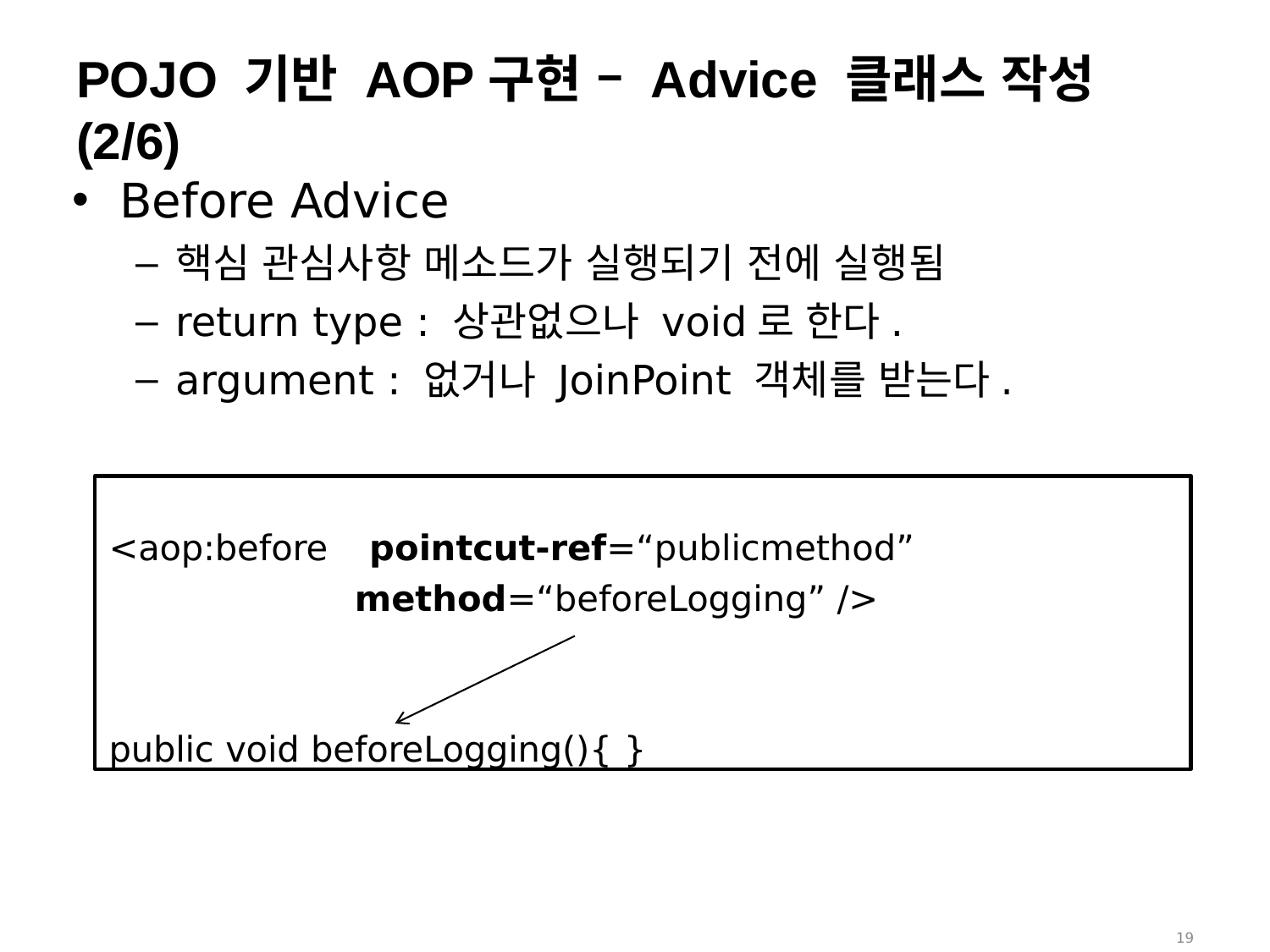

# POJO 기반 AOP구현 – Advice 클래스 작성(2/6)
Before Advice
핵심 관심사항 메소드가 실행되기 전에 실행됨
return type : 상관없으나 void로 한다.
argument : 없거나 JoinPoint 객체를 받는다.

<aop:before	pointcut-ref=“publicmethod”
method=“beforeLogging” />

public void beforeLogging(){ }

19